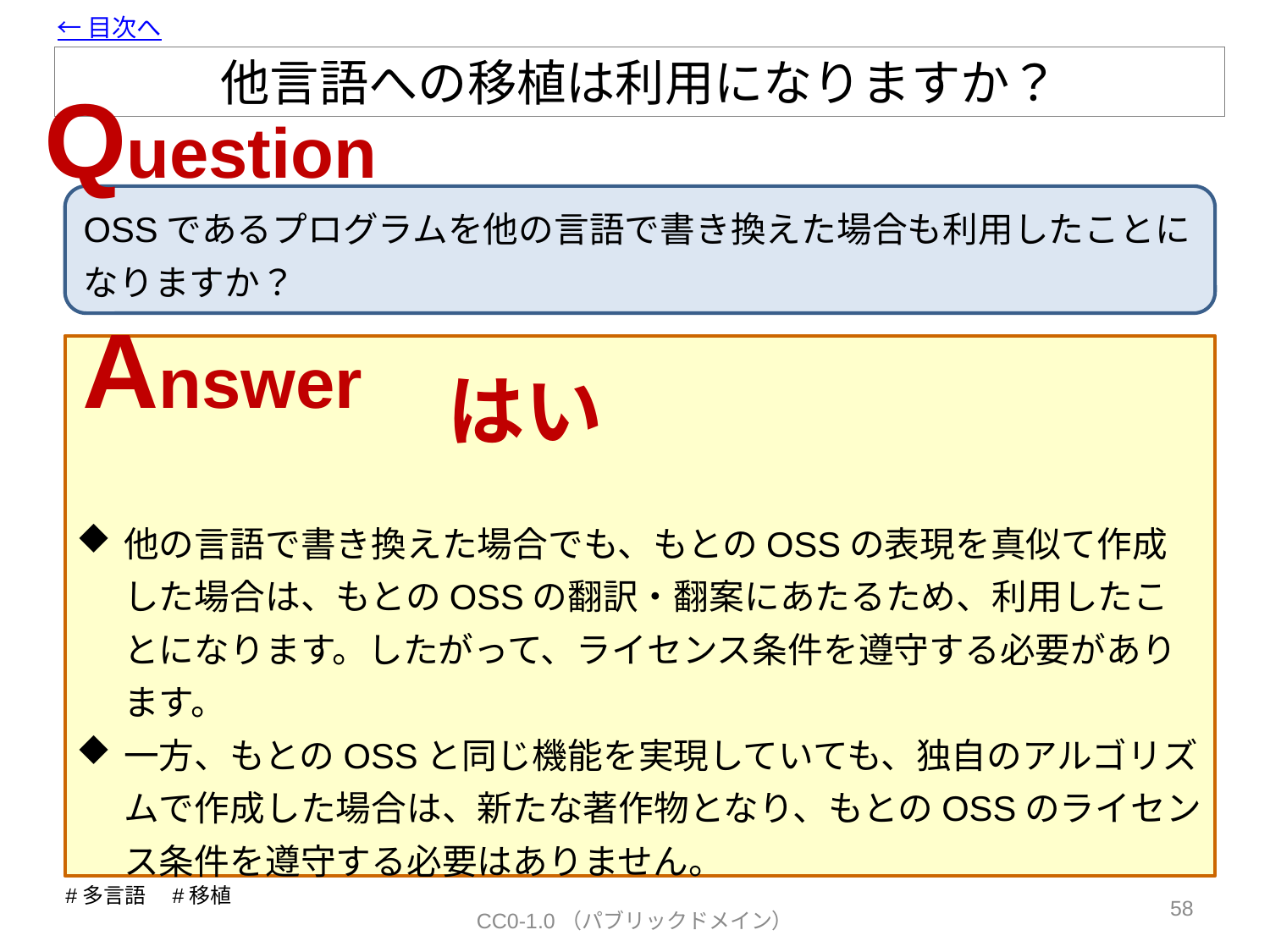

← 目次へ
# 他言語への移植は利用になりますか？
Question
OSSであるプログラムを他の言語で書き換えた場合も利用したことになりますか？
Answer

はい
他の言語で書き換えた場合でも、もとのOSSの表現を真似て作成した場合は、もとのOSSの翻訳・翻案にあたるため、利用したことになります。したがって、ライセンス条件を遵守する必要があります。
一方、もとのOSSと同じ機能を実現していても、独自のアルゴリズムで作成した場合は、新たな著作物となり、もとのOSSのライセンス条件を遵守する必要はありません。
#多言語　#移植
58
CC0-1.0（パブリックドメイン）